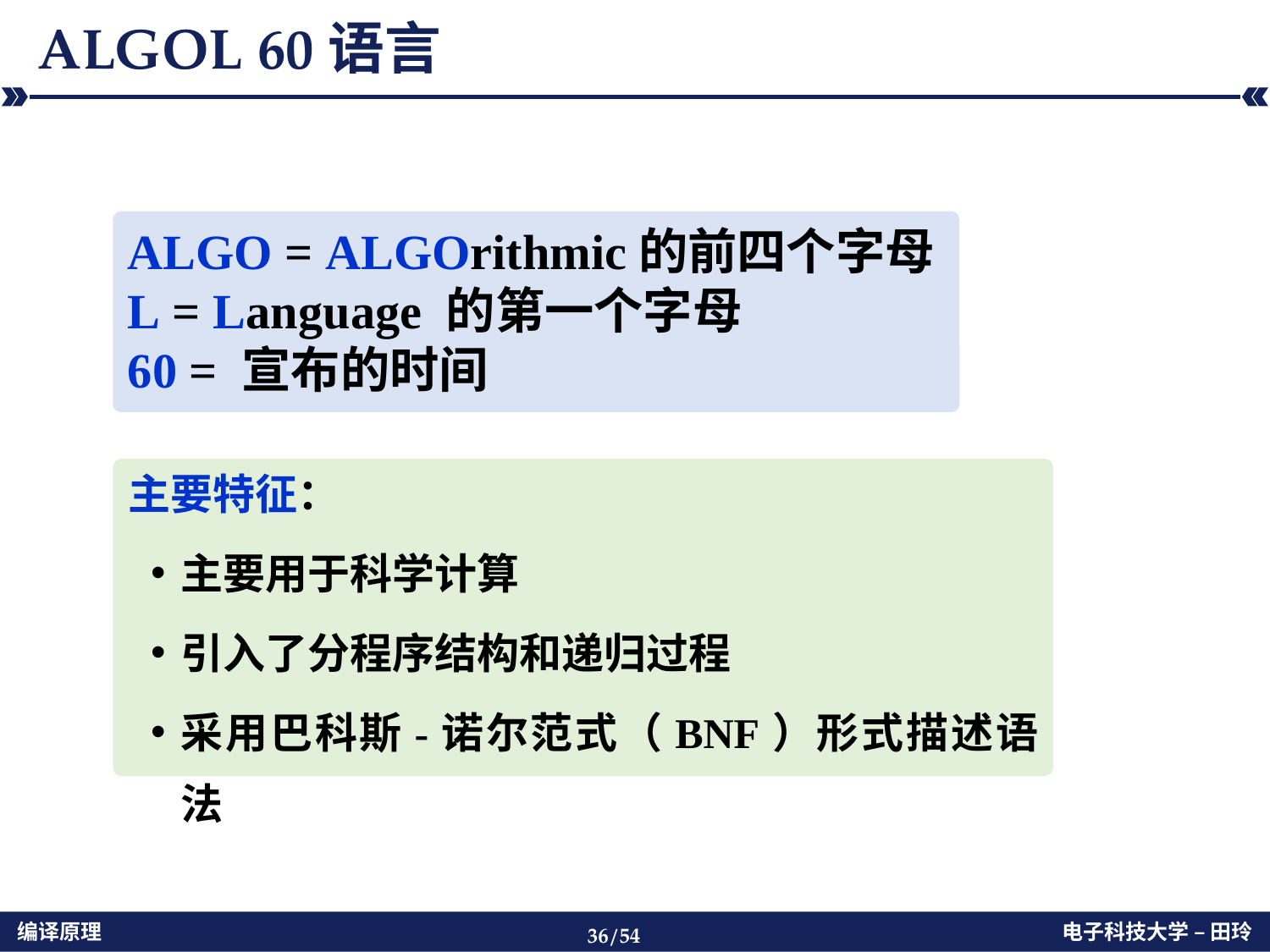

# ALGOL 60语言
ALGO = ALGOrithmic的前四个字母
L = Language 的第一个字母
60 = 宣布的时间
主要特征：
主要用于科学计算
引入了分程序结构和递归过程
采用巴科斯-诺尔范式（BNF）形式描述语法